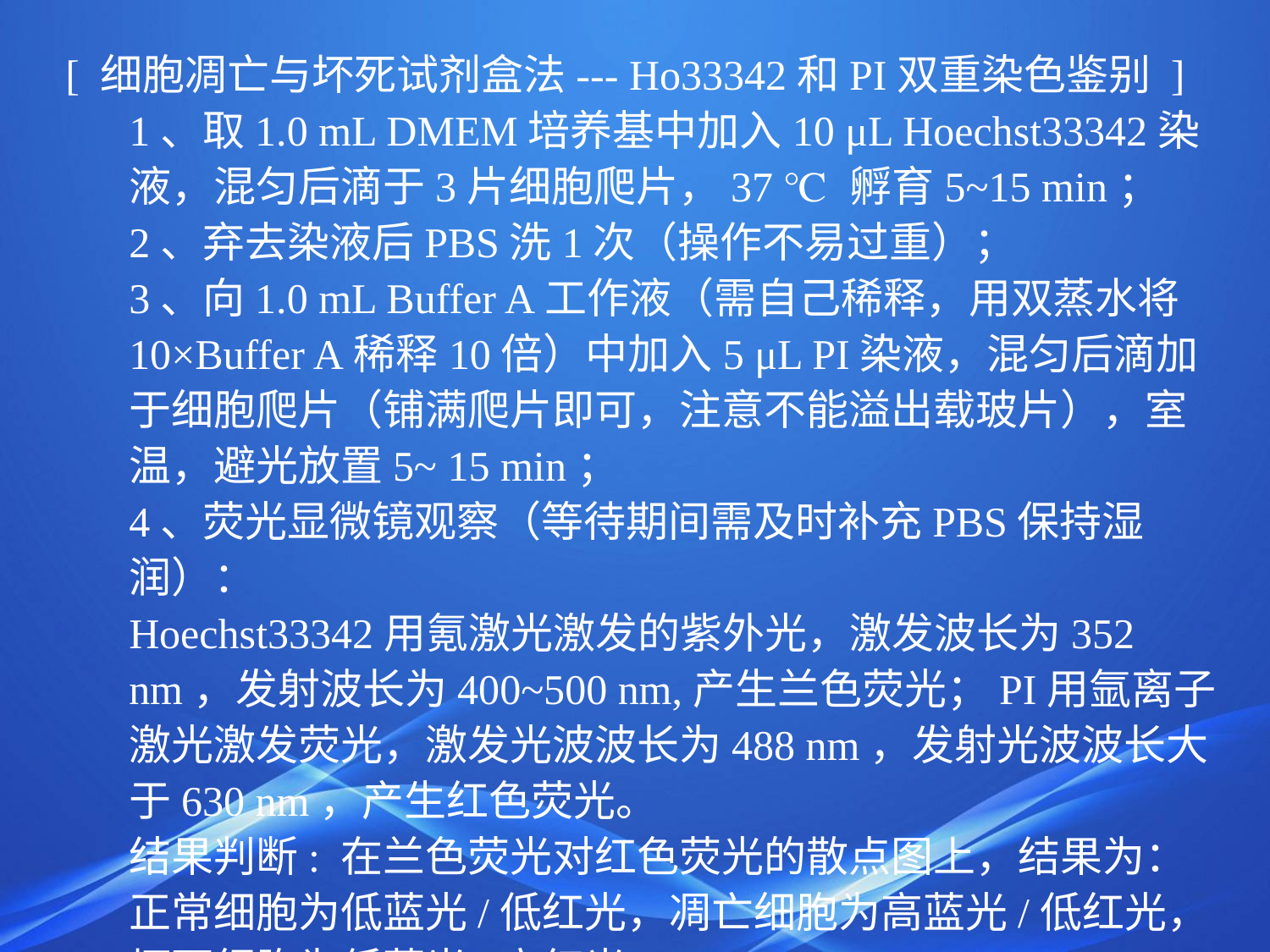

[ 细胞凋亡与坏死试剂盒法--- Ho33342和PI双重染色鉴别 ]
1、取1.0 mL DMEM培养基中加入10 μL Hoechst33342染液，混匀后滴于3片细胞爬片，37 ℃ 孵育5~15 min；
2、弃去染液后PBS洗1次（操作不易过重）；
3、向1.0 mL Buffer A工作液（需自己稀释，用双蒸水将10×Buffer A稀释10倍）中加入5 μL PI染液，混匀后滴加于细胞爬片（铺满爬片即可，注意不能溢出载玻片），室温，避光放置5~ 15 min；
4、荧光显微镜观察（等待期间需及时补充PBS保持湿润）：
Hoechst33342用氪激光激发的紫外光，激发波长为352 nm，发射波长为400~500 nm,产生兰色荧光；PI用氩离子激光激发荧光，激发光波波长为488 nm，发射光波波长大于630 nm，产生红色荧光。
结果判断: 在兰色荧光对红色荧光的散点图上，结果为：正常细胞为低蓝光/低红光，凋亡细胞为高蓝光/低红光，坏死细胞为低蓝光/高红光。